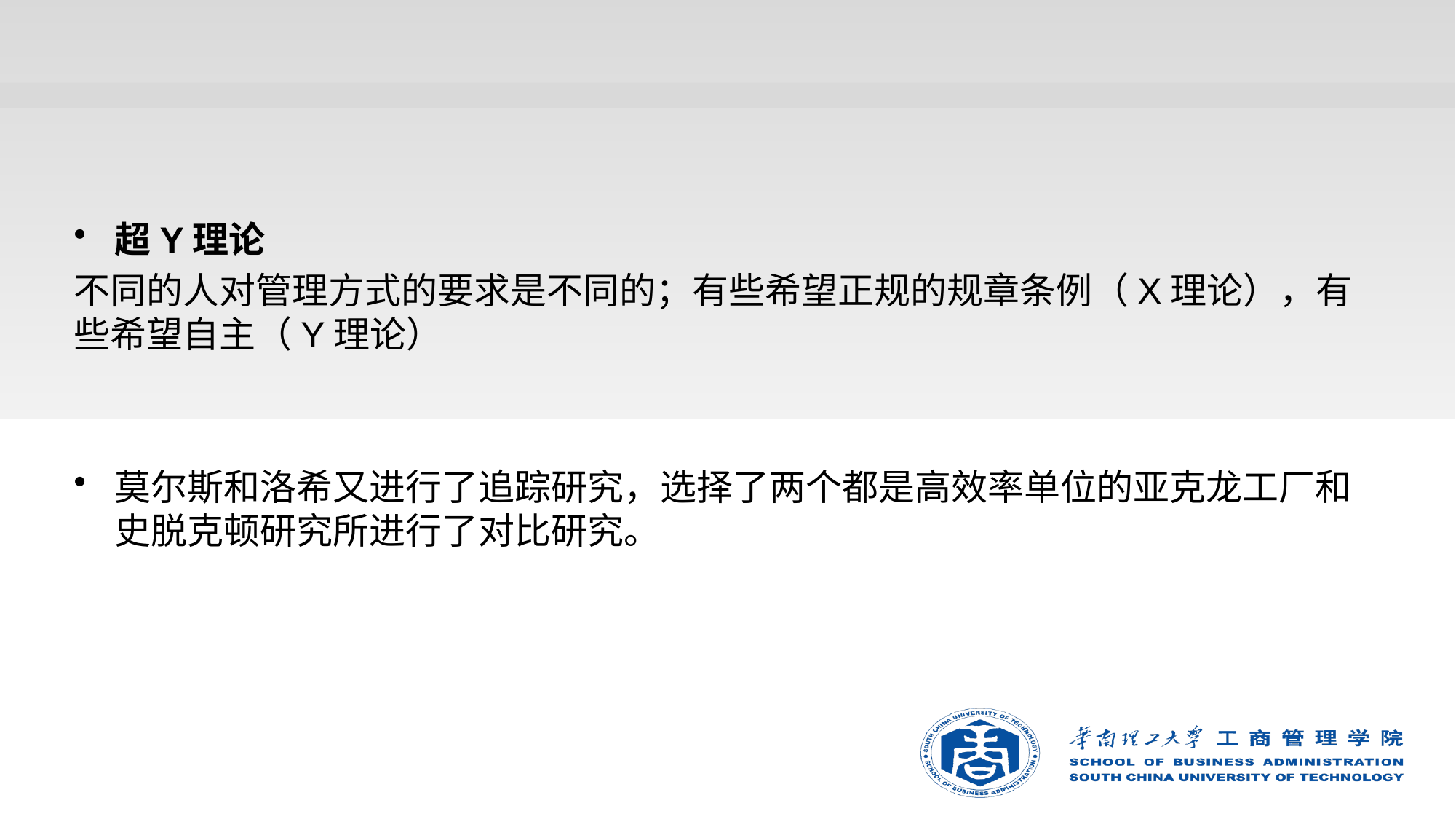

#

超Y理论
不同的人对管理方式的要求是不同的；有些希望正规的规章条例（X理论），有些希望自主（Y理论）

莫尔斯和洛希又进行了追踪研究，选择了两个都是高效率单位的亚克龙工厂和史脱克顿研究所进行了对比研究。